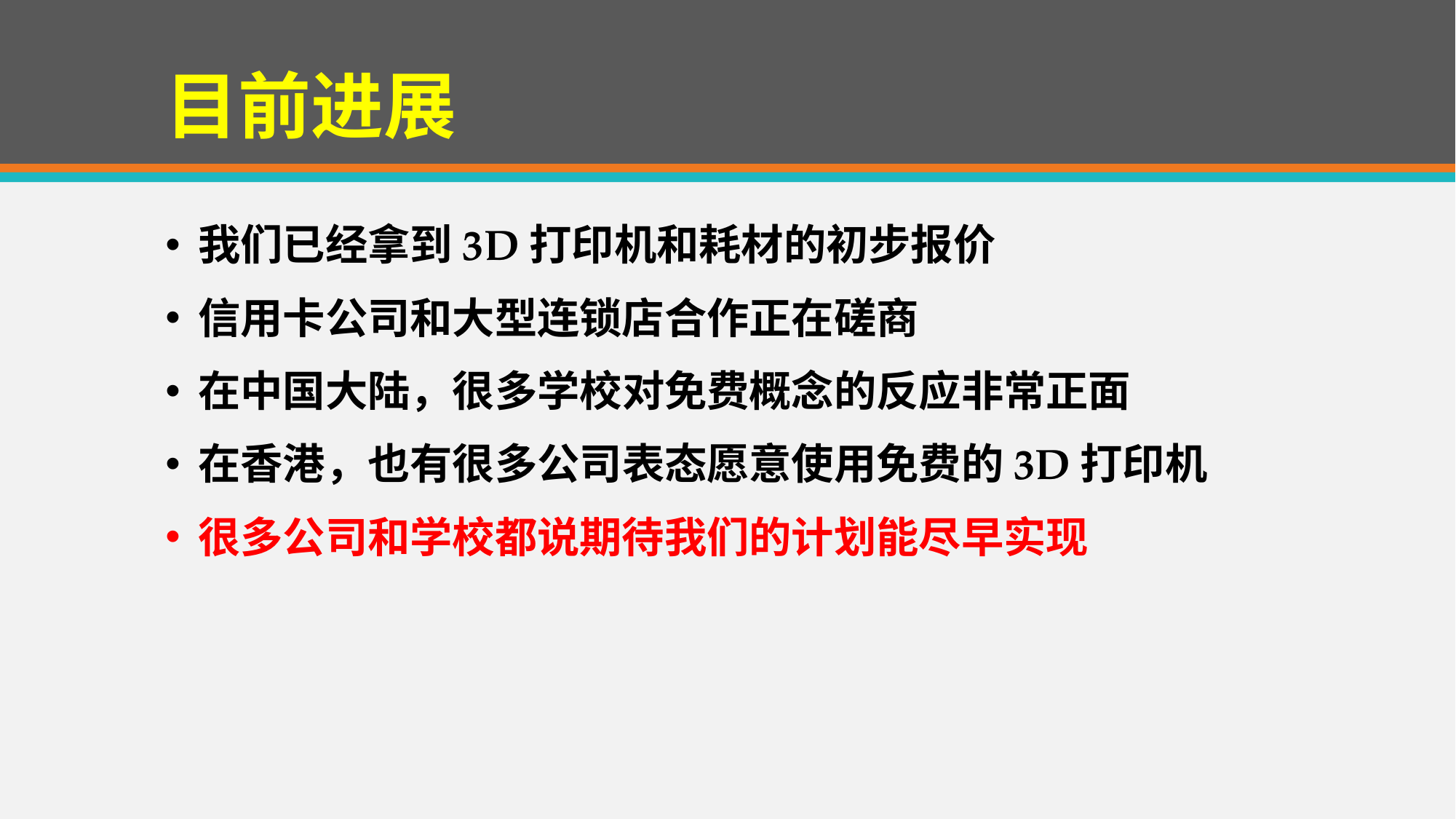

# 目前进展
我们已经拿到3D打印机和耗材的初步报价
信用卡公司和大型连锁店合作正在磋商
在中国大陆，很多学校对免费概念的反应非常正面
在香港，也有很多公司表态愿意使用免费的3D打印机
很多公司和学校都说期待我们的计划能尽早实现